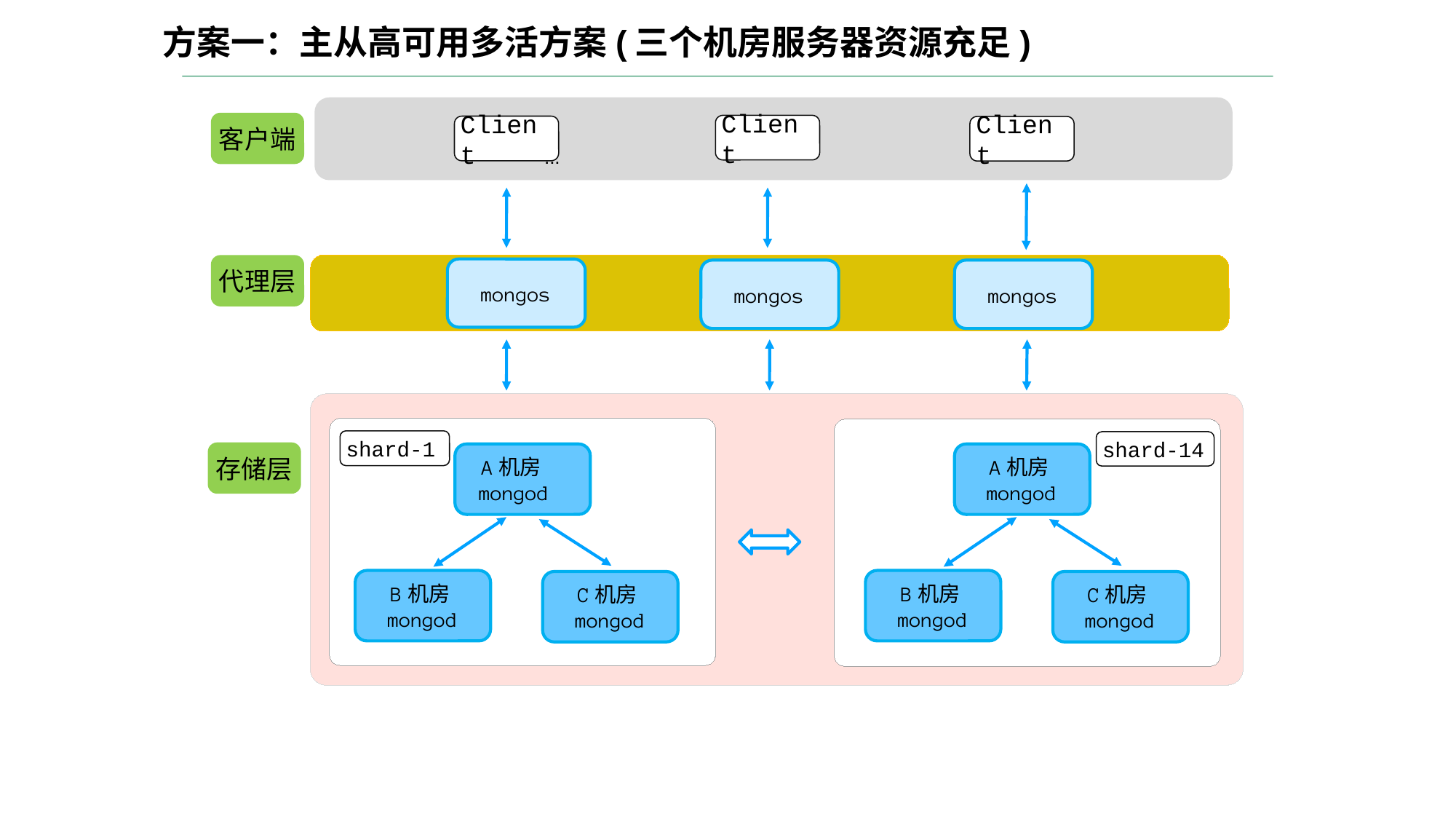

方案一：主从高可用多活方案(三个机房服务器资源充足)

客户端

Client

Client

Client
...

代理层

mongos

mongos

mongos
...
...

shard-1

shard-14

存储层

A机房mongod

A机房mongod

B机房mongod

B机房mongod

C机房mongod

C机房mongod